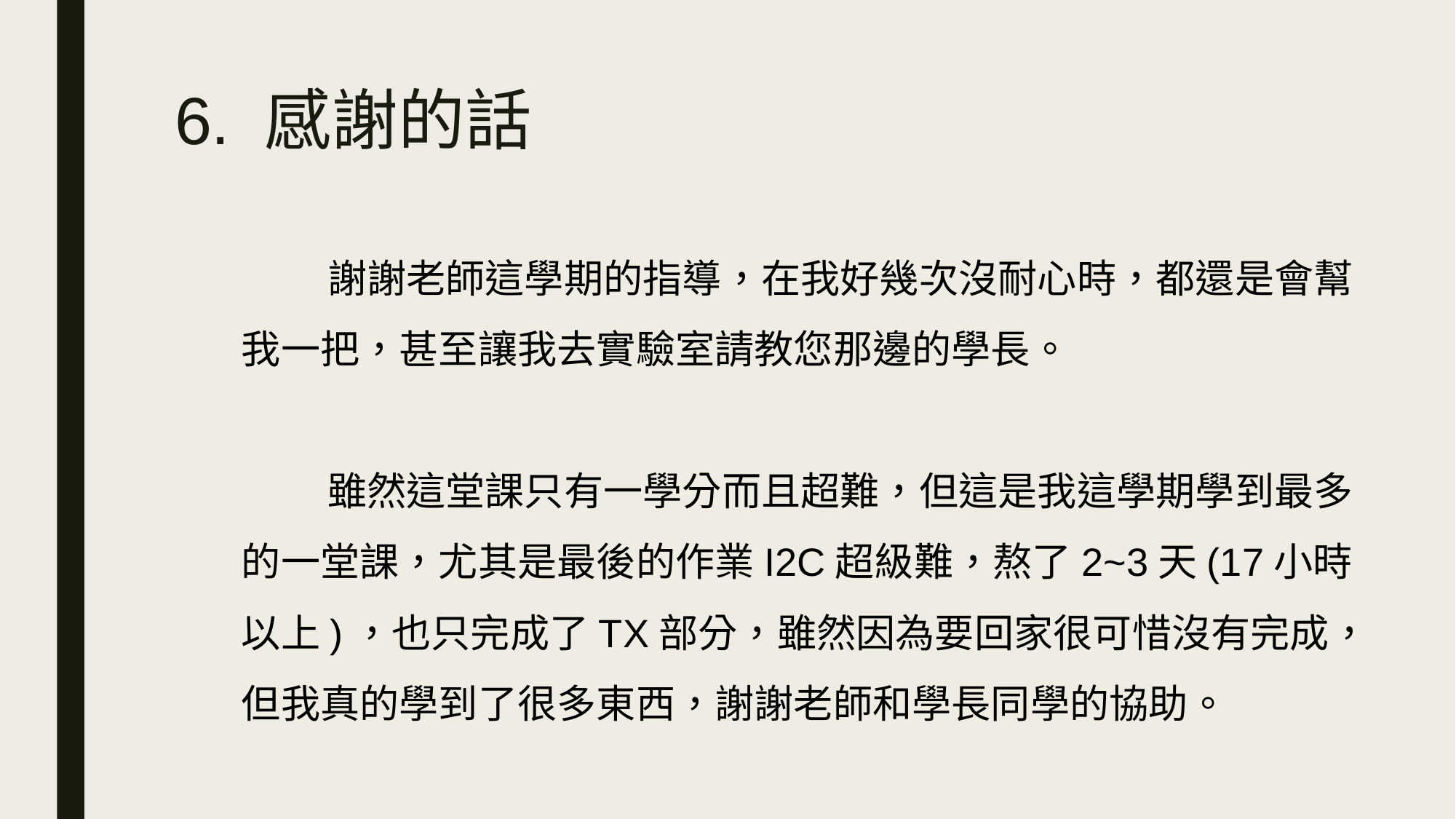

# 6. 感謝的話
謝謝老師這學期的指導，在我好幾次沒耐心時，都還是會幫我一把，甚至讓我去實驗室請教您那邊的學長。

雖然這堂課只有一學分而且超難，但這是我這學期學到最多的一堂課，尤其是最後的作業I2C超級難，熬了2~3天(17小時以上)，也只完成了TX部分，雖然因為要回家很可惜沒有完成，但我真的學到了很多東西，謝謝老師和學長同學的協助。